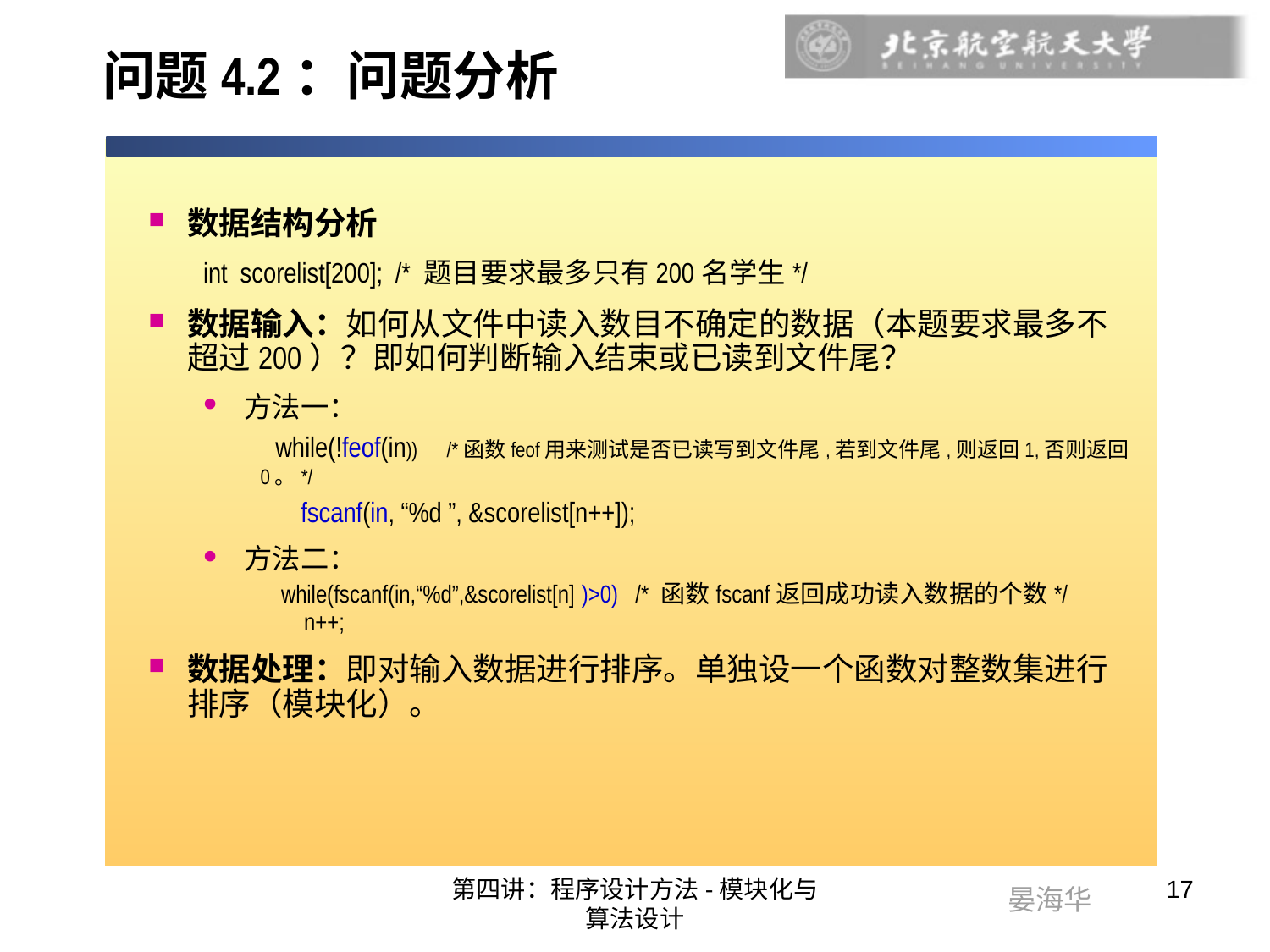

# 问题4.2：问题分析
数据结构分析
int  scorelist[200];  /* 题目要求最多只有200名学生*/
数据输入：如何从文件中读入数目不确定的数据（本题要求最多不超过200）？即如何判断输入结束或已读到文件尾？
方法一：
while(!feof(in))      /*函数feof用来测试是否已读写到文件尾,若到文件尾,则返回1,否则返回0。*/
    fscanf(in, “%d ”, &scorelist[n++]);
方法二：
 while(fscanf(in,“%d”,&scorelist[n] )>0)   /* 函数fscanf返回成功读入数据的个数*/
     n++;
数据处理：即对输入数据进行排序。单独设一个函数对整数集进行排序（模块化）。

第四讲：程序设计方法-模块化与算法设计
17